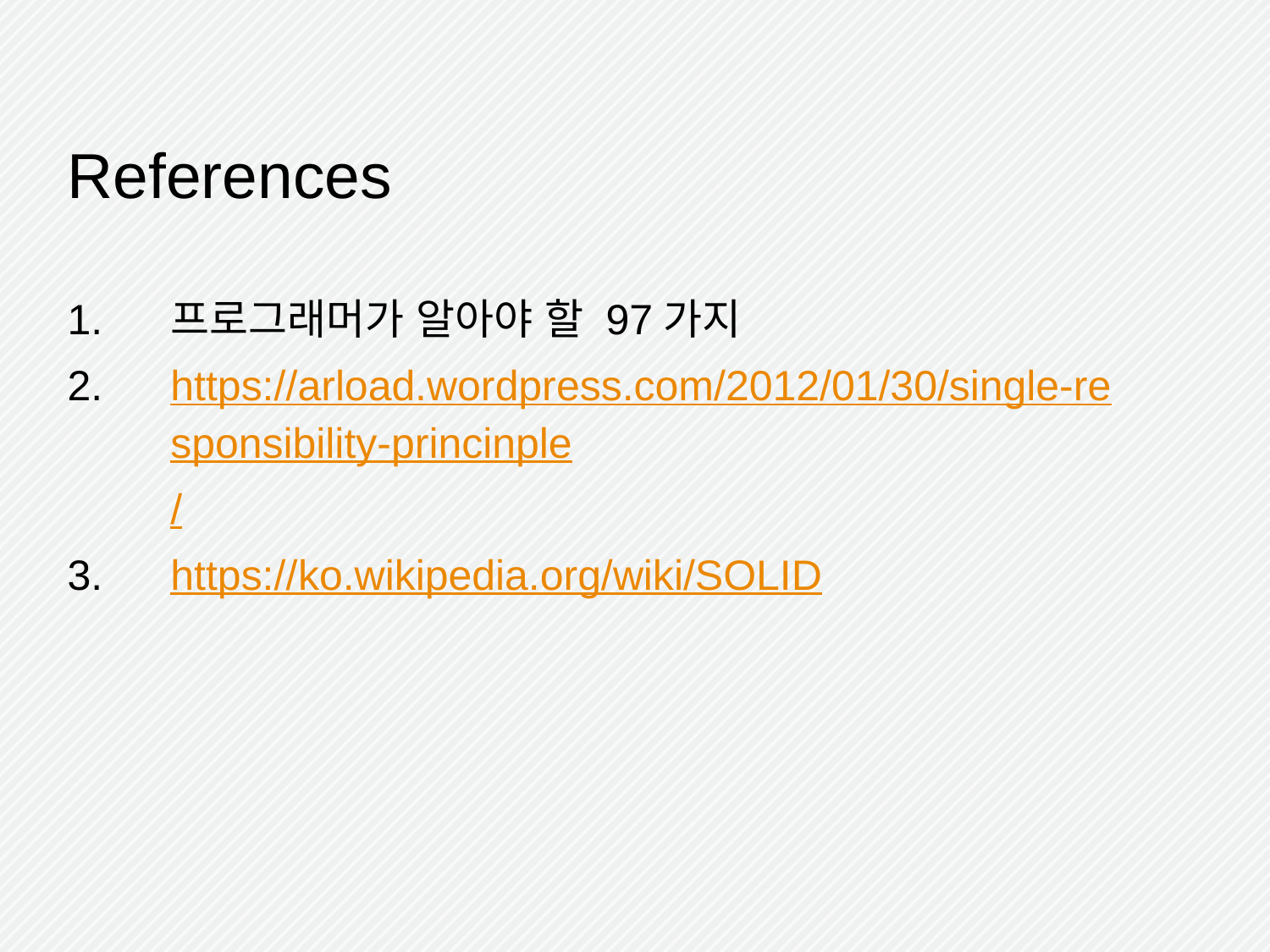

References

프로그래머가 알아야 할 97가지
https://arload.wordpress.com/2012/01/30/single-responsibility-princinple/
https://ko.wikipedia.org/wiki/SOLID